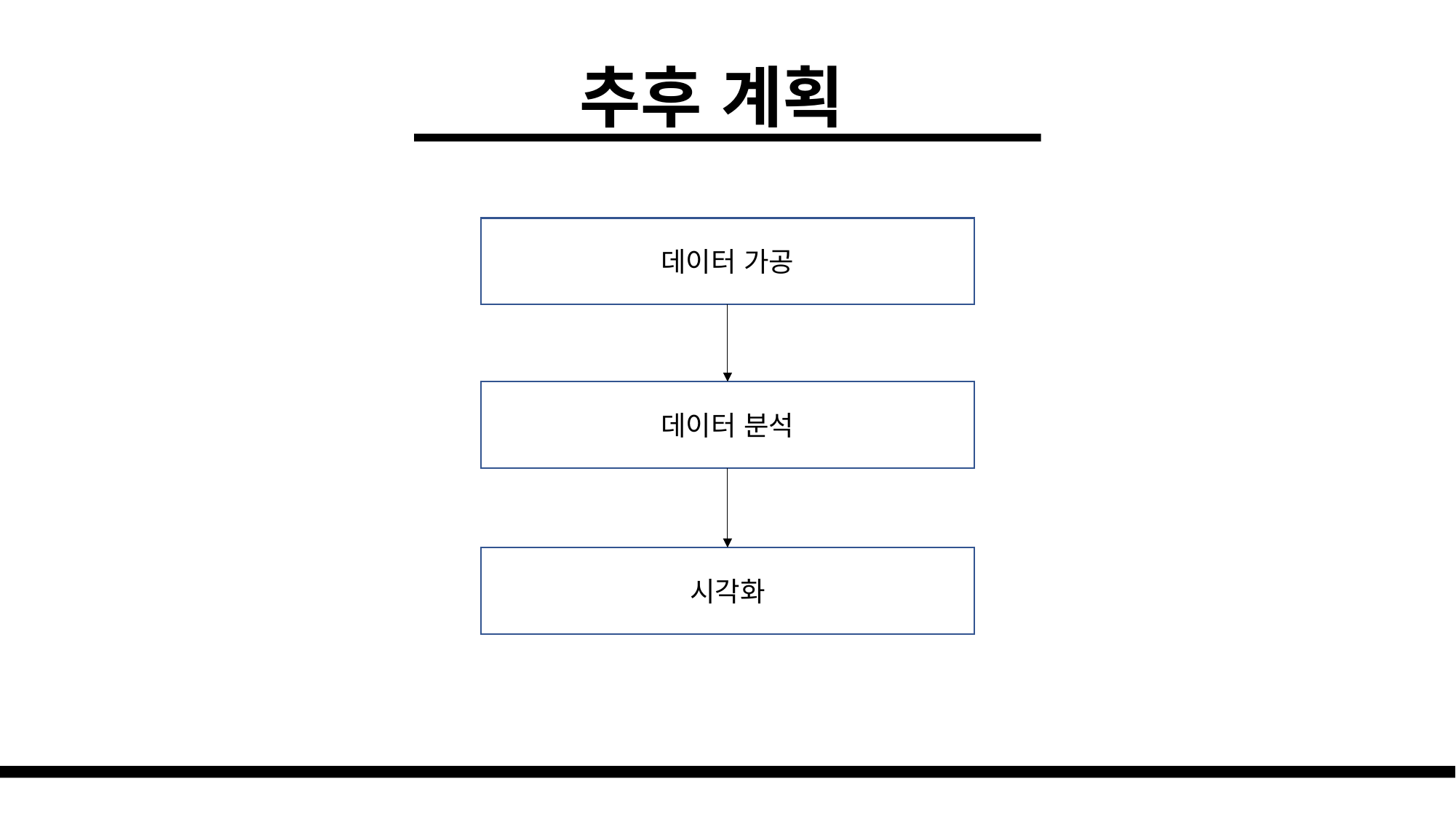

추후 계획

데이터 가공
데이터 분석
시각화